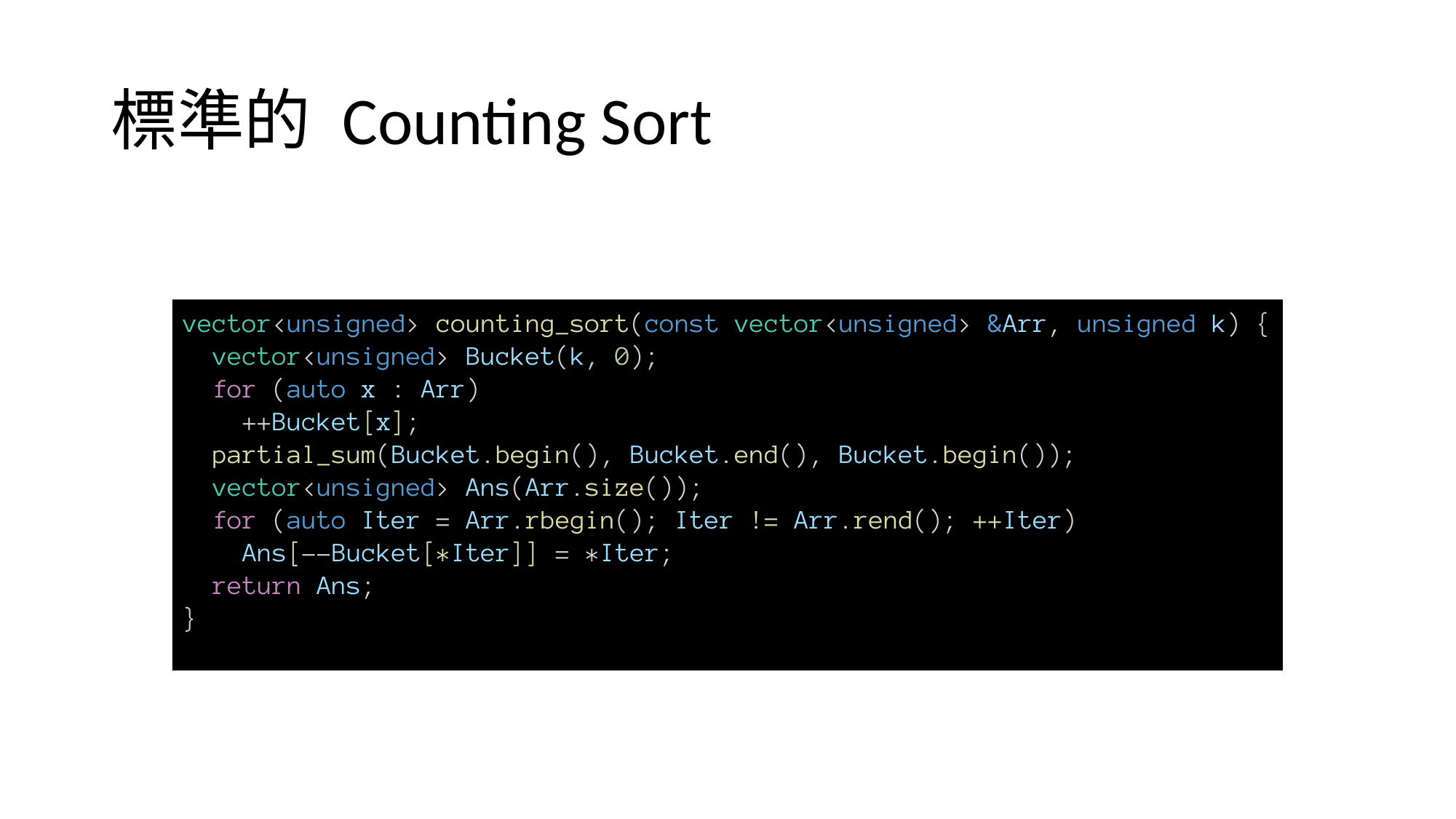

# 標準的 Counting Sort
vector<unsigned> counting_sort(const vector<unsigned> &Arr, unsigned k) {
  vector<unsigned> Bucket(k, 0);
  for (auto x : Arr)
    ++Bucket[x];
  partial_sum(Bucket.begin(), Bucket.end(), Bucket.begin());
  vector<unsigned> Ans(Arr.size());
  for (auto Iter = Arr.rbegin(); Iter != Arr.rend(); ++Iter)
    Ans[--Bucket[*Iter]] = *Iter;
  return Ans;
}